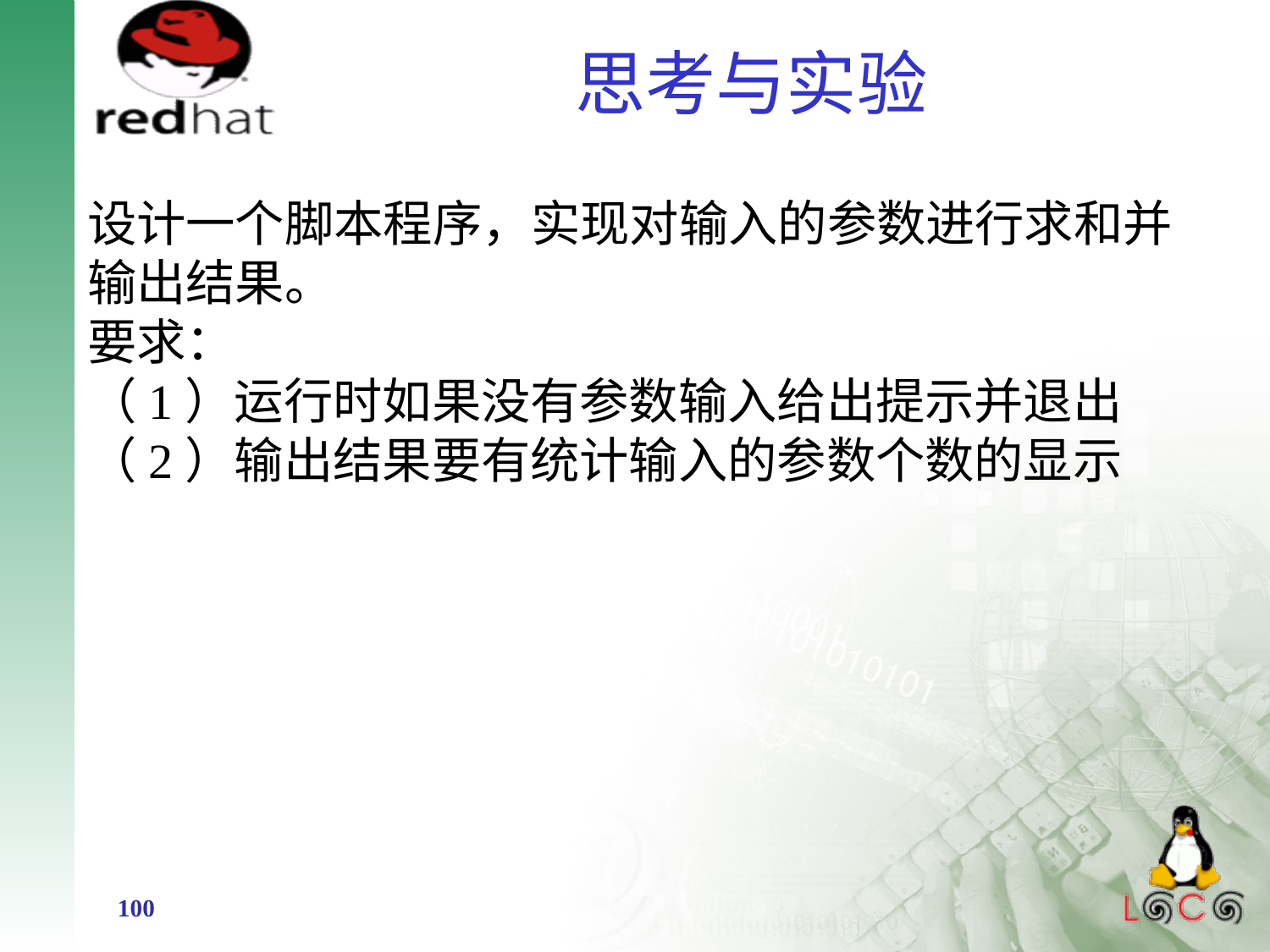

思考与实验
设计一个脚本程序，实现对输入的参数进行求和并输出结果。
要求：
（1）运行时如果没有参数输入给出提示并退出
（2）输出结果要有统计输入的参数个数的显示
100